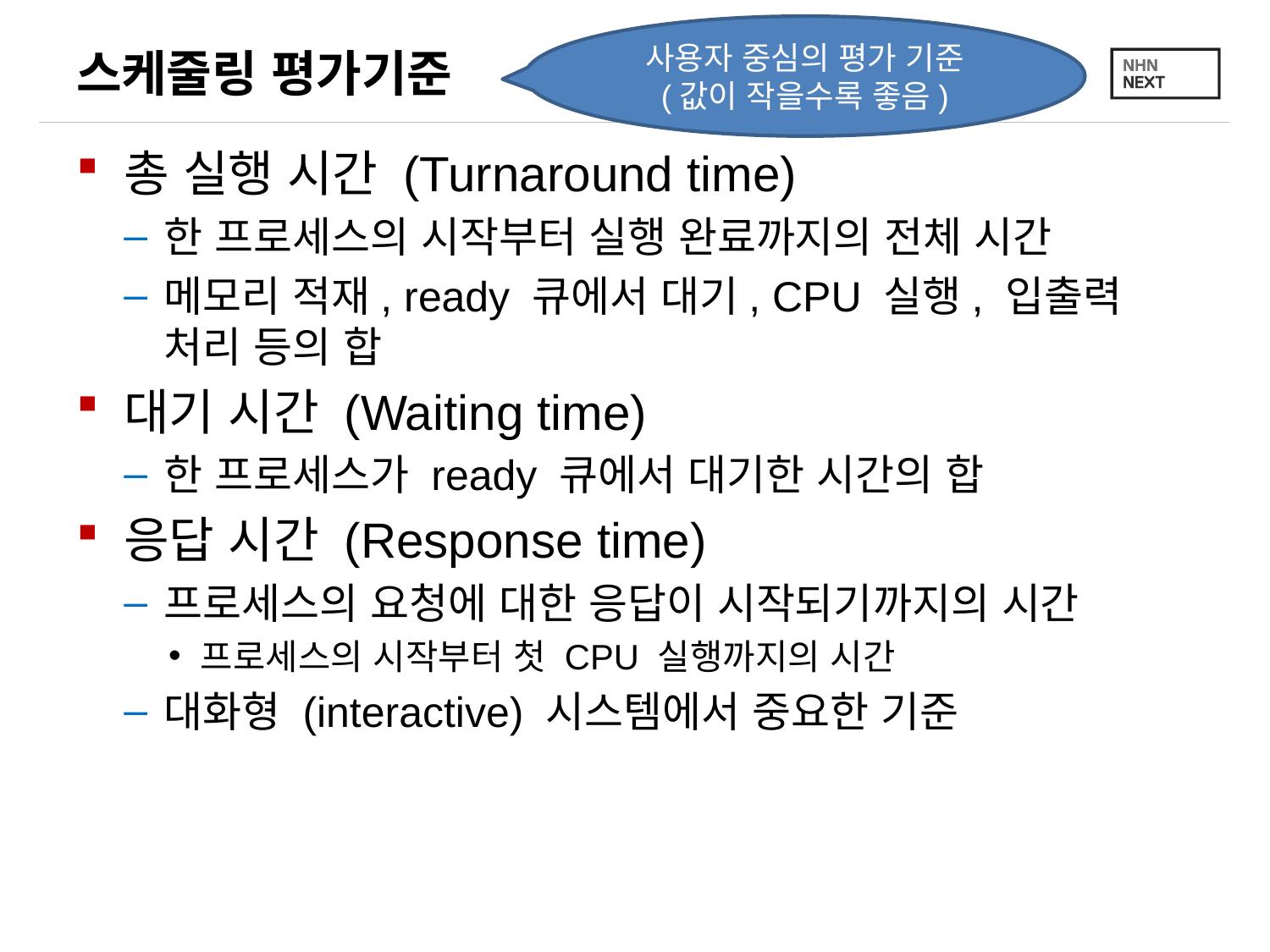

사용자 중심의 평가 기준
(값이 작을수록 좋음)
# 스케줄링 평가기준
총 실행 시간 (Turnaround time)
한 프로세스의 시작부터 실행 완료까지의 전체 시간
메모리 적재, ready 큐에서 대기, CPU 실행, 입출력 처리 등의 합
대기 시간 (Waiting time)
한 프로세스가 ready 큐에서 대기한 시간의 합
응답 시간 (Response time)
프로세스의 요청에 대한 응답이 시작되기까지의 시간
프로세스의 시작부터 첫 CPU 실행까지의 시간
대화형 (interactive) 시스템에서 중요한 기준